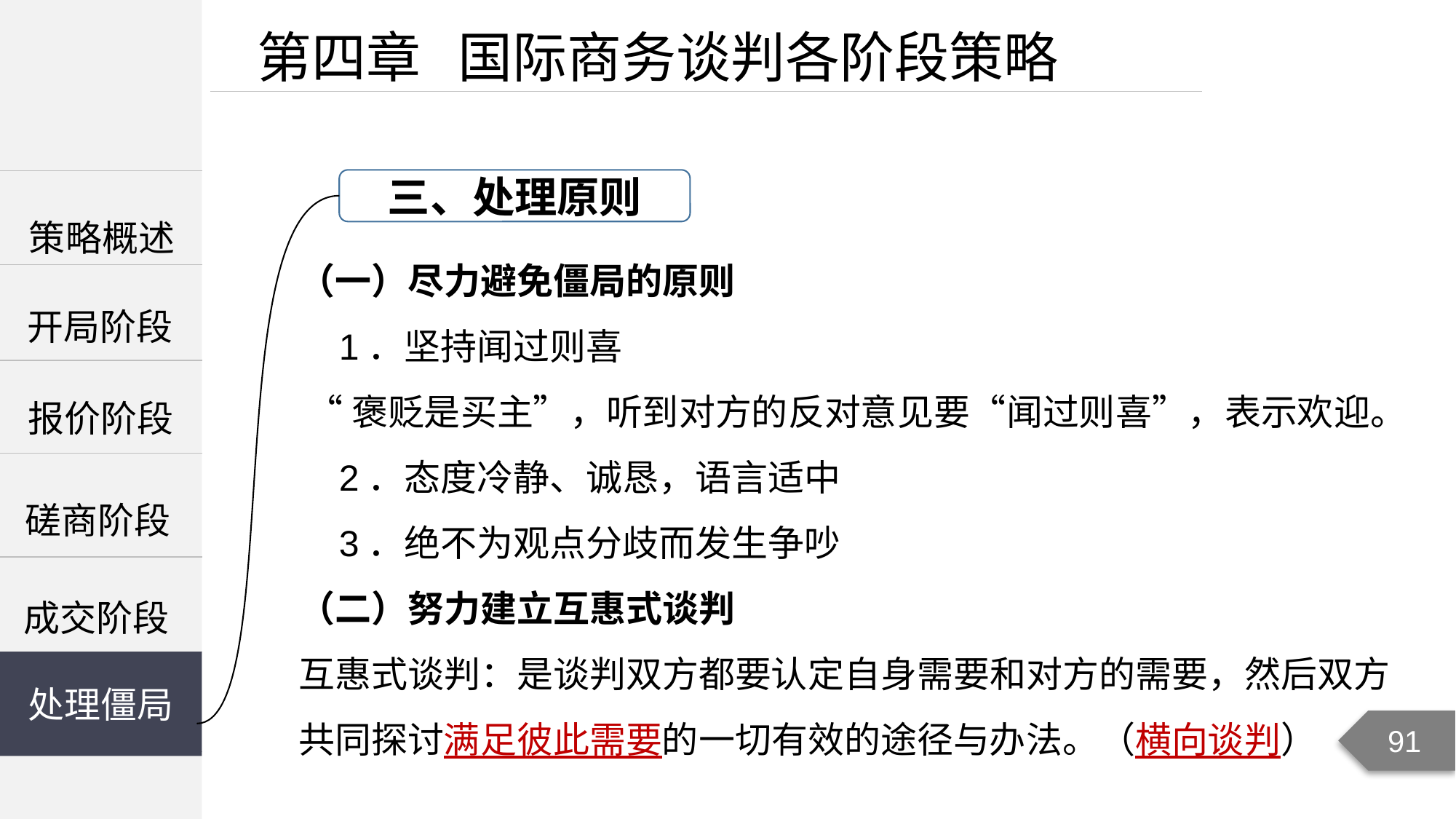

第四章   国际商务谈判各阶段策略
三、处理原则
|  |
| --- |
|  |
|  |
策略概述
（一）尽力避免僵局的原则
    1．坚持闻过则喜
 “褒贬是买主”，听到对方的反对意见要“闻过则喜”，表示欢迎。
    2．态度冷静、诚恳，语言适中
    3．绝不为观点分歧而发生争吵
（二）努力建立互惠式谈判
互惠式谈判：是谈判双方都要认定自身需要和对方的需要，然后双方共同探讨满足彼此需要的一切有效的途径与办法。（横向谈判）
开局阶段
报价阶段

磋商阶段

成交阶段

处理僵局
处理僵局
91